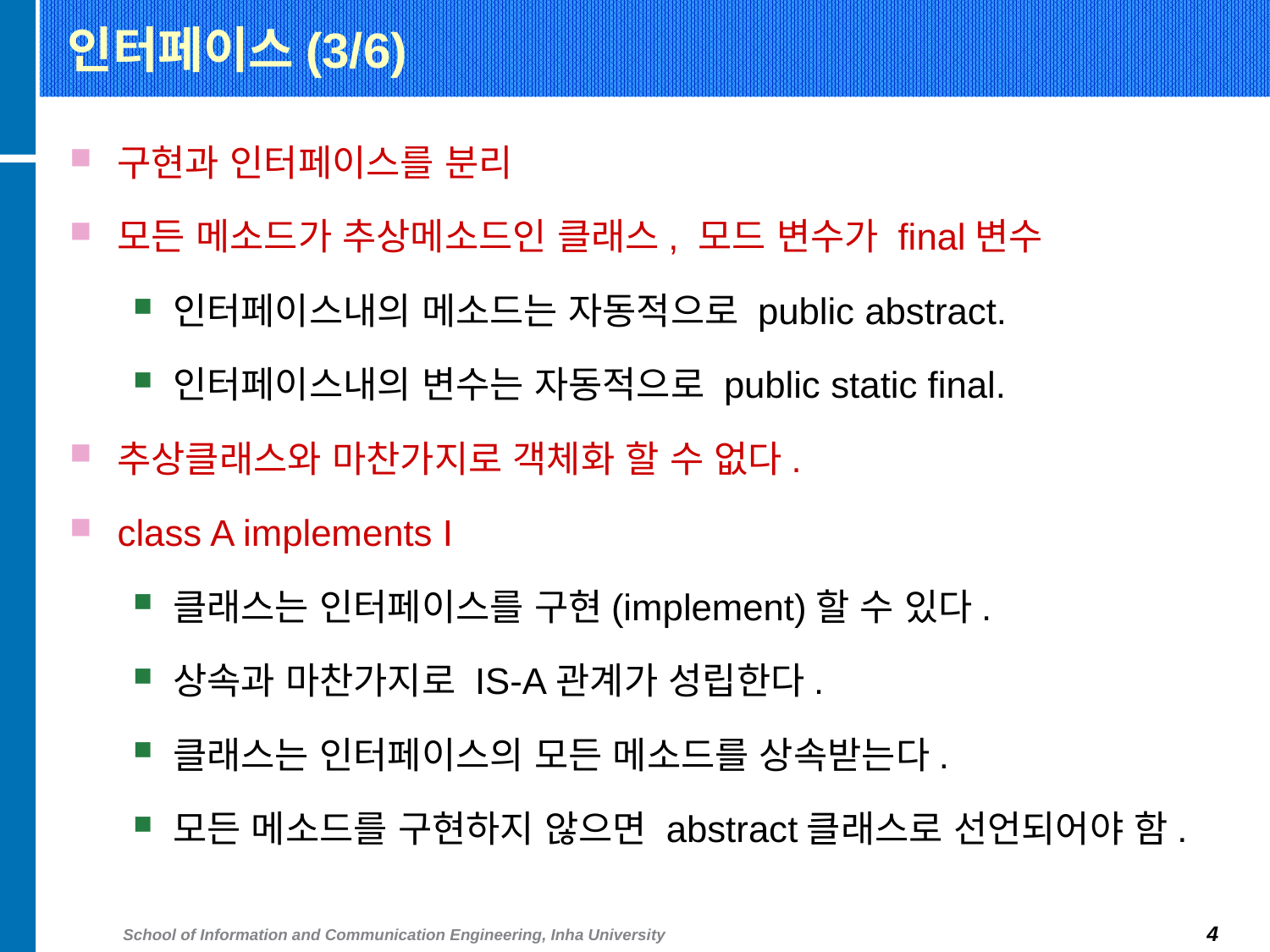

# 인터페이스(3/6)
구현과 인터페이스를 분리
모든 메소드가 추상메소드인 클래스, 모드 변수가 final변수
인터페이스내의 메소드는 자동적으로 public abstract.
인터페이스내의 변수는 자동적으로 public static final.
추상클래스와 마찬가지로 객체화 할 수 없다.
class A implements I
클래스는 인터페이스를 구현(implement)할 수 있다.
상속과 마찬가지로 IS-A관계가 성립한다.
클래스는 인터페이스의 모든 메소드를 상속받는다.
모든 메소드를 구현하지 않으면 abstract클래스로 선언되어야 함.